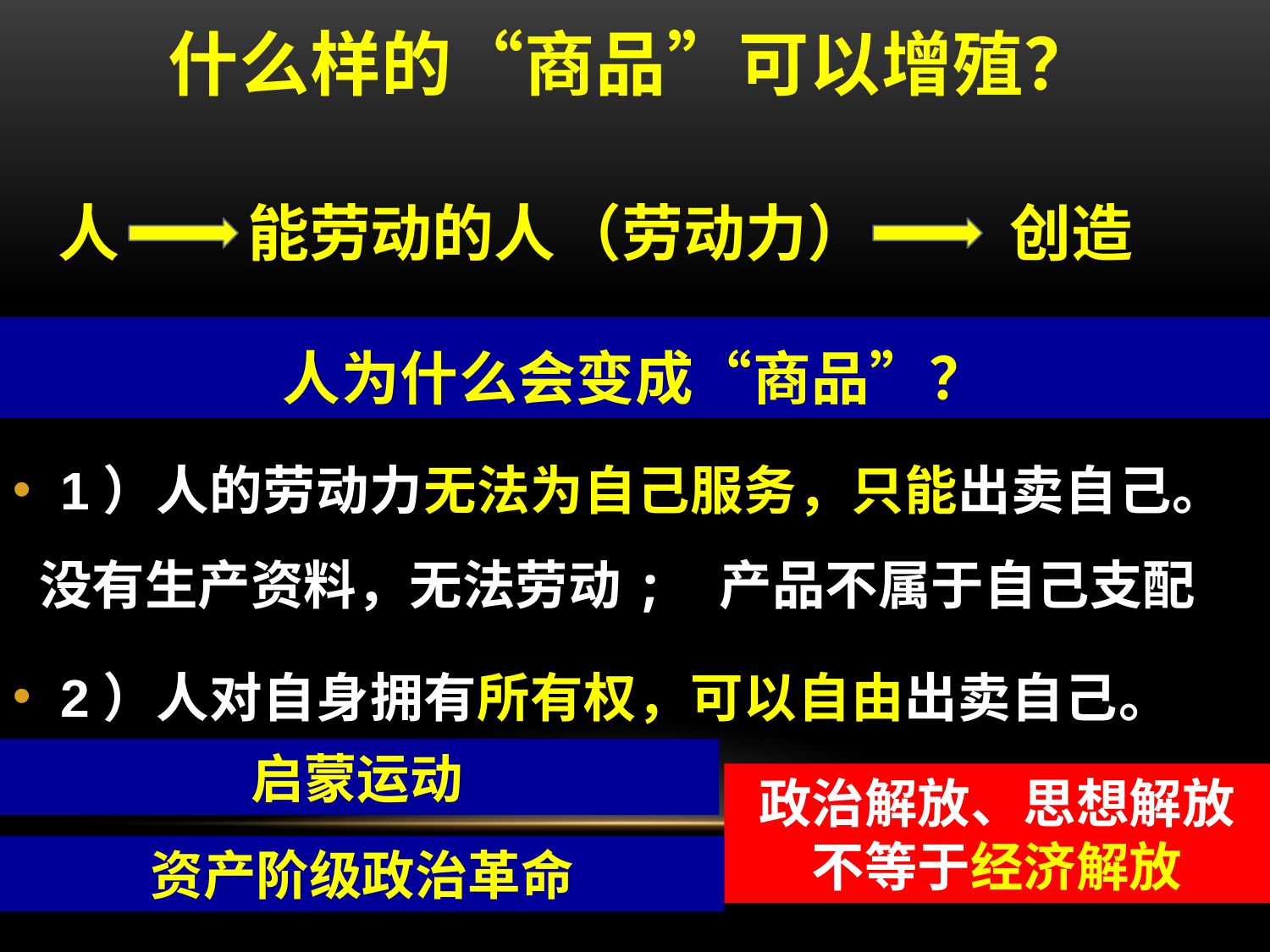

# 什么样的“商品”可以增殖？
人
能劳动的人

（劳动力）
创造

人为什么会变成“商品”？
1）人的劳动力无法为自己服务，只能出卖自己。
没有生产资料，无法劳动;
产品不属于自己支配
2）人对自身拥有所有权，可以自由出卖自己。
思想：呼吁自由独立
启蒙运动
政治解放、思想解放不等于经济解放
政治：实现法律保障的自由
资产阶级政治革命